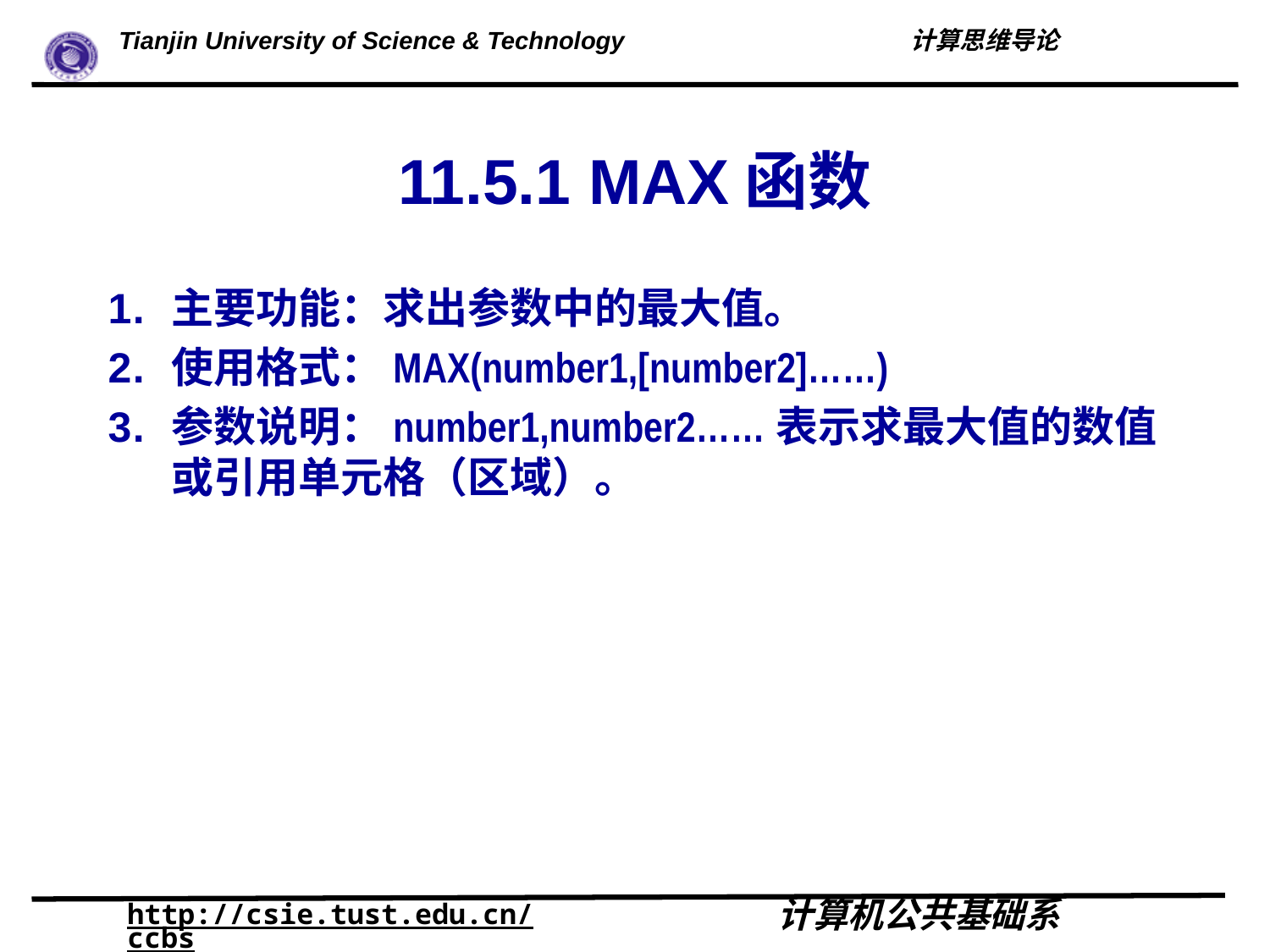

# 11.5.1 MAX函数
主要功能：求出参数中的最大值。
使用格式：MAX(number1,[number2]……)
参数说明：number1,number2……表示求最大值的数值或引用单元格（区域）。